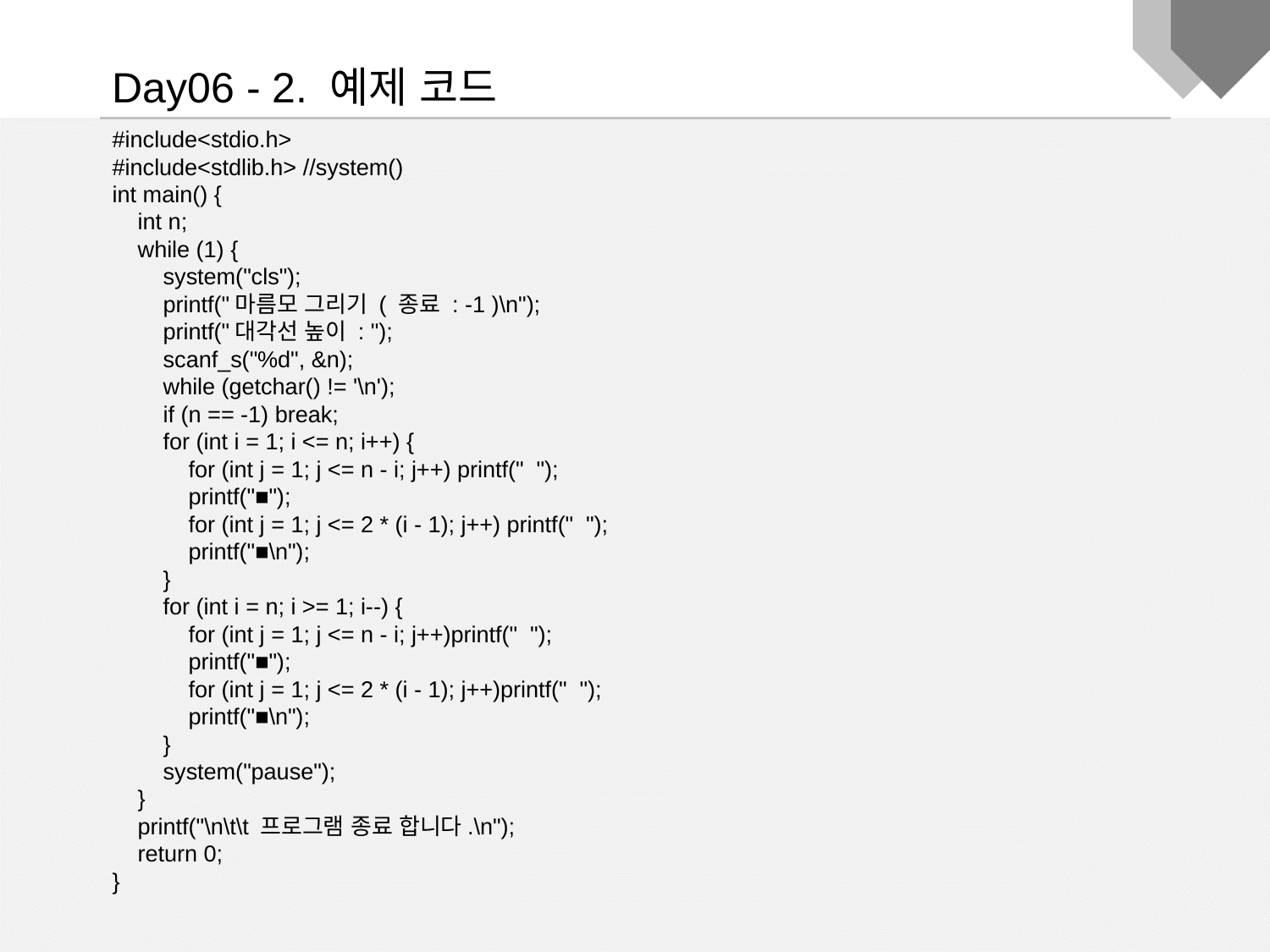

Day06 - 2. 예제 코드
#include<stdio.h>
#include<stdlib.h> //system()
int main() {
    int n;
    while (1) {
        system("cls");
        printf("마름모 그리기 ( 종료 : -1 )\n");
        printf("대각선 높이 : ");
        scanf_s("%d", &n);
        while (getchar() != '\n');
        if (n == -1) break;
        for (int i = 1; i <= n; i++) {
            for (int j = 1; j <= n - i; j++) printf("  ");
            printf("■");
            for (int j = 1; j <= 2 * (i - 1); j++) printf("  ");
            printf("■\n");
        }
        for (int i = n; i >= 1; i--) {
            for (int j = 1; j <= n - i; j++)printf("  ");
            printf("■");
            for (int j = 1; j <= 2 * (i - 1); j++)printf("  ");
            printf("■\n");
        }
        system("pause");
    }
    printf("\n\t\t 프로그램 종료 합니다.\n");
    return 0;
}